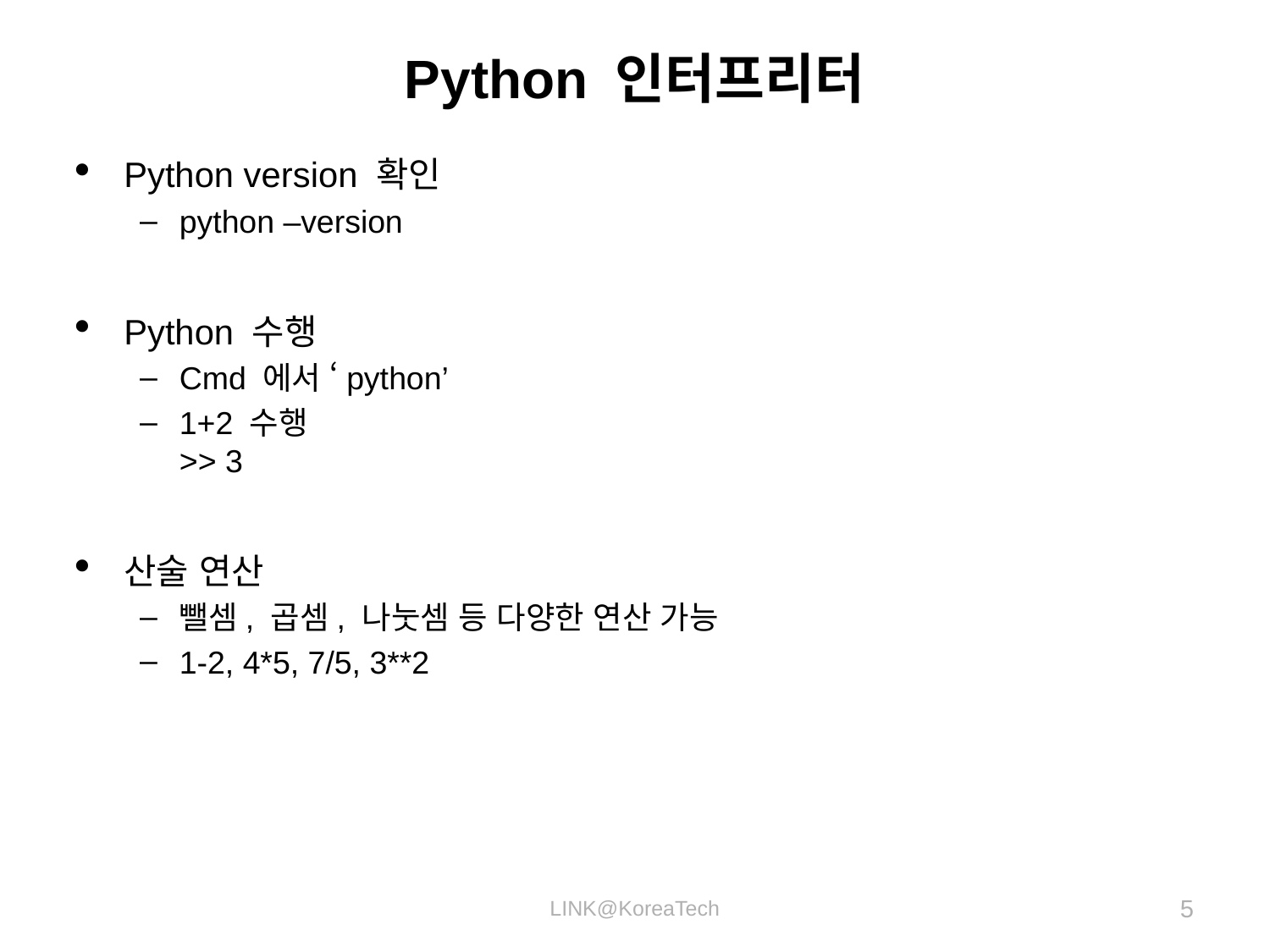

# Python 인터프리터
Python version 확인
python –version

Python 수행
Cmd 에서 ‘python’
1+2 수행
>> 3

산술 연산
뺄셈, 곱셈, 나눗셈 등 다양한 연산 가능
1-2, 4*5, 7/5, 3**2

LINK@KoreaTech
5